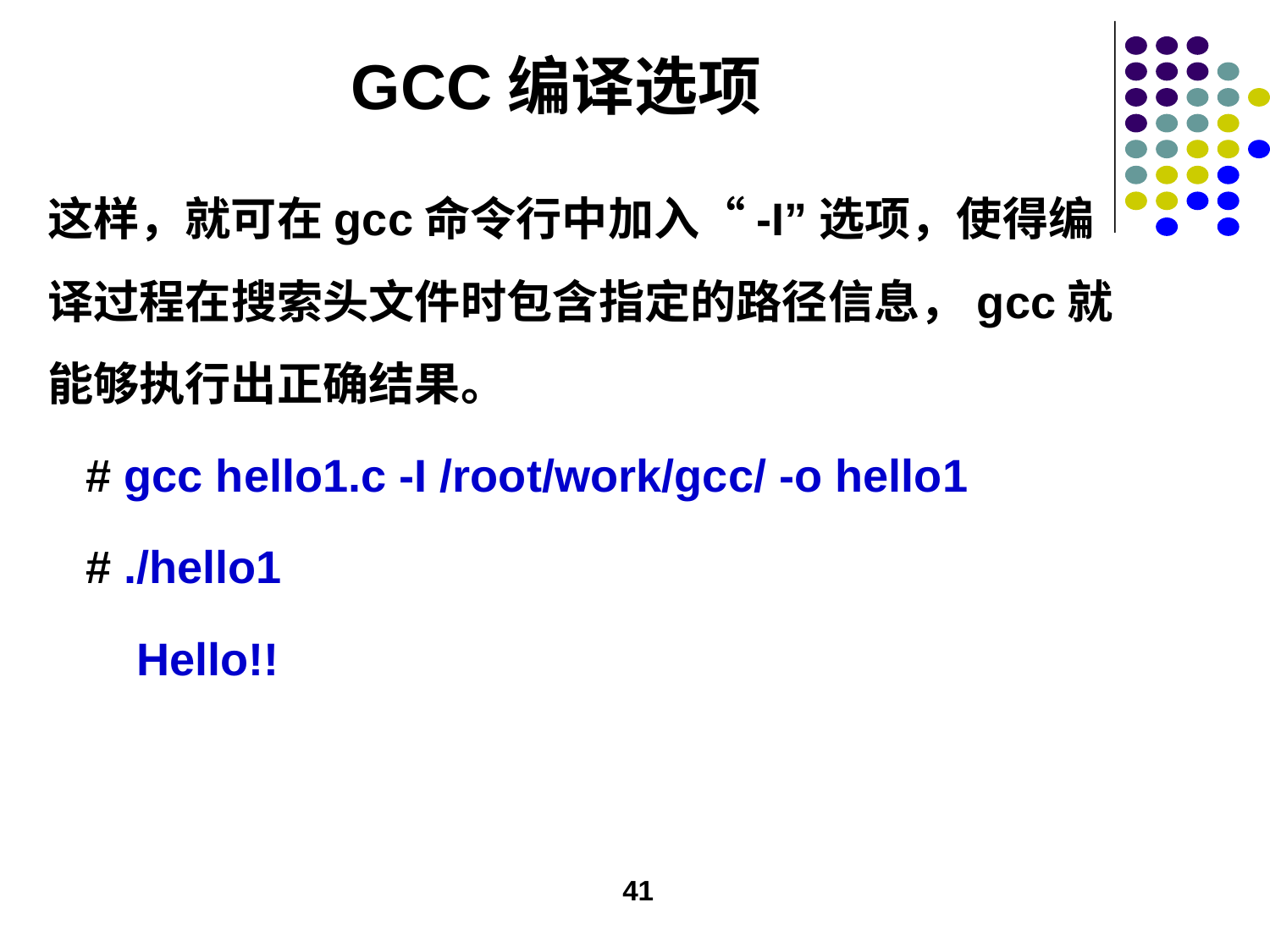

GCC编译选项
这样，就可在gcc命令行中加入“-I”选项，使得编译过程在搜索头文件时包含指定的路径信息，gcc就能够执行出正确结果。
   # gcc hello1.c -I /root/work/gcc/ -o hello1
   # ./hello1
       Hello!!

41